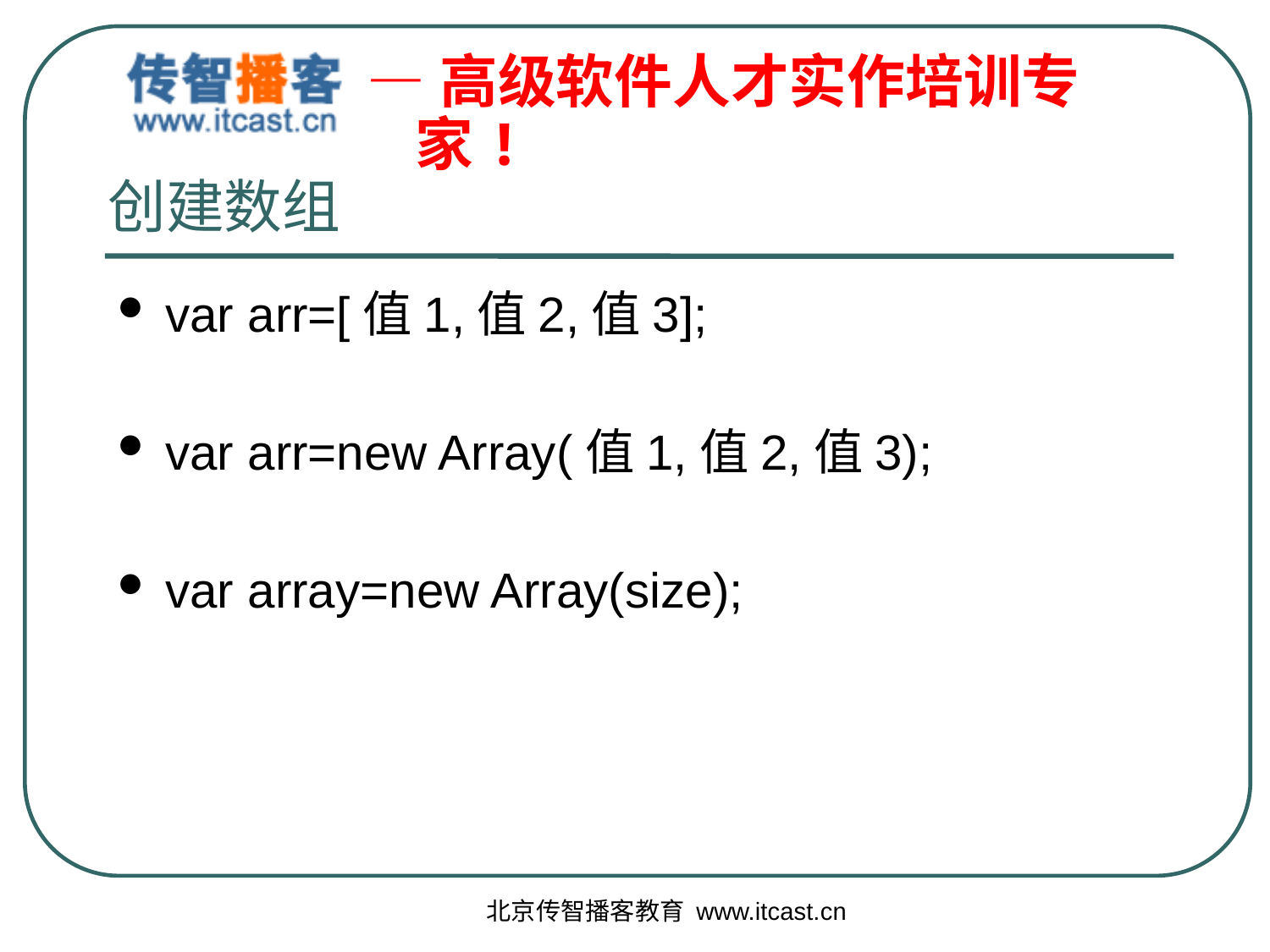

# 创建数组
var arr=[值1,值2,值3];

var arr=new Array(值1,值2,值3);

var array=new Array(size);
北京传智播客教育 www.itcast.cn